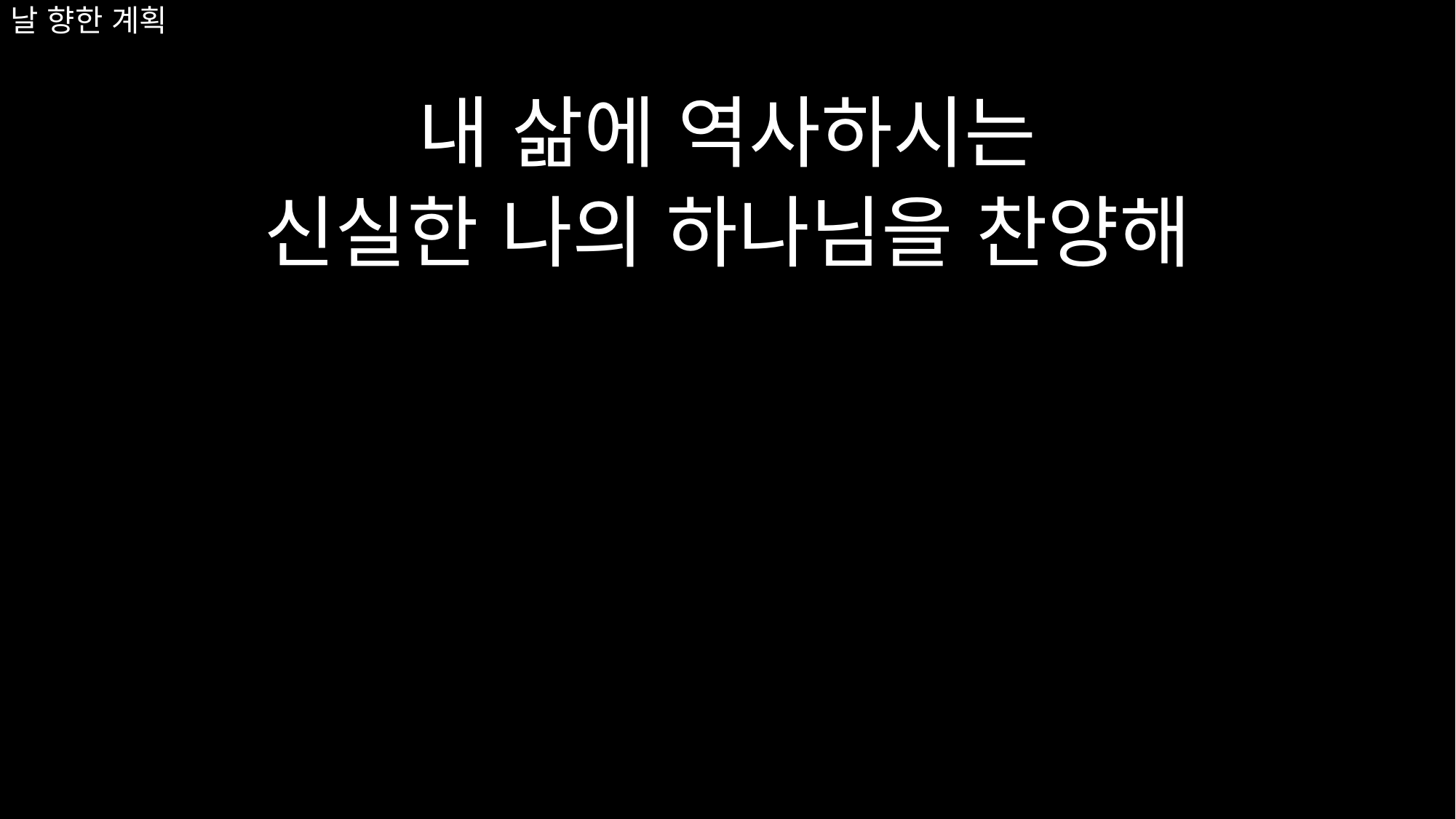

# 날 향한 계획
내 삶에 역사하시는
신실한 나의 하나님을 찬양해